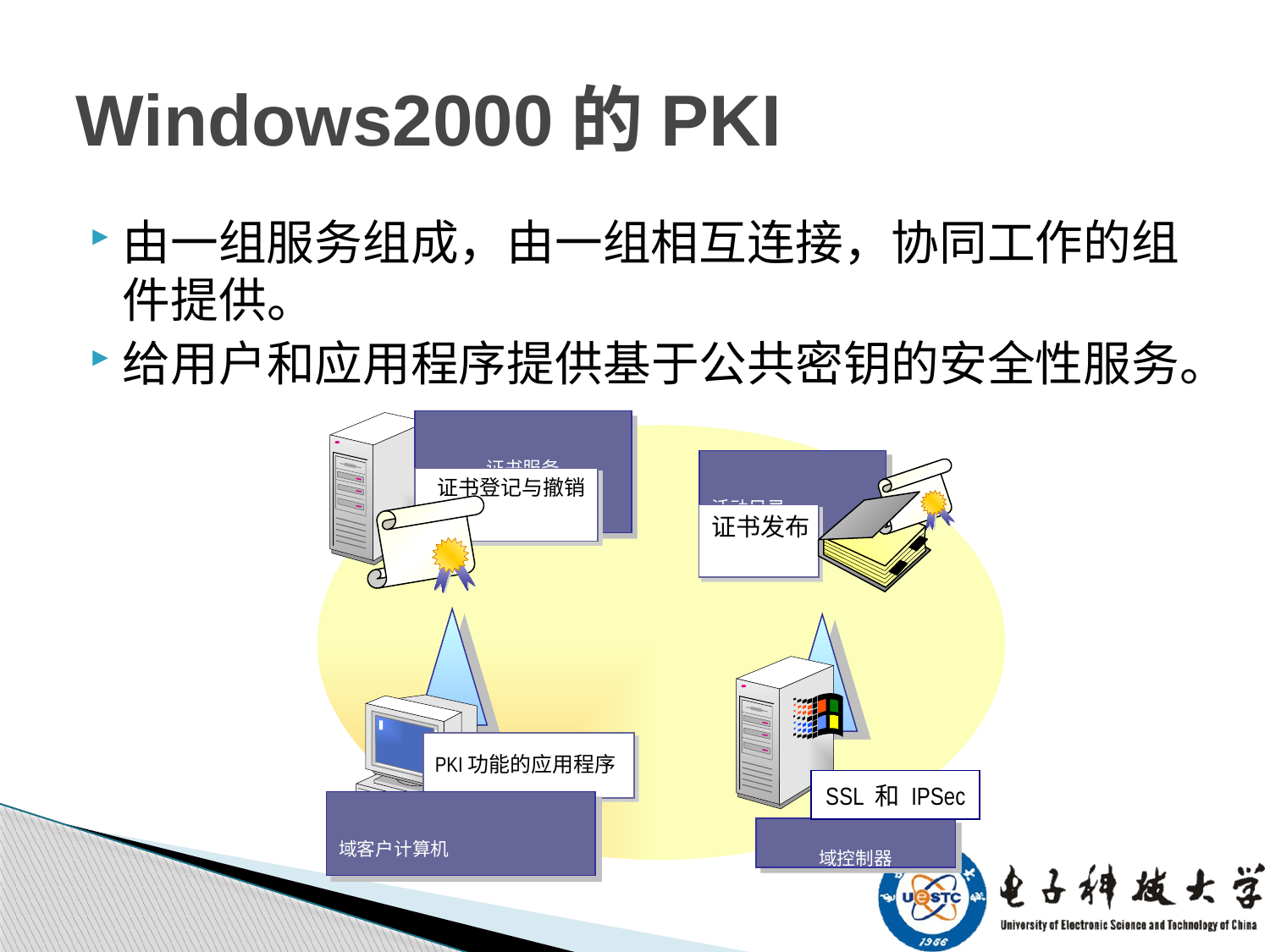

# Windows2000的PKI
由一组服务组成，由一组相互连接，协同工作的组件提供。
给用户和应用程序提供基于公共密钥的安全性服务。

证书服务

证书登记与撤销

活动目录
证书发布

  PKI功能的应用程序

域客户计算机

SSL 和 IPSec

域控制器